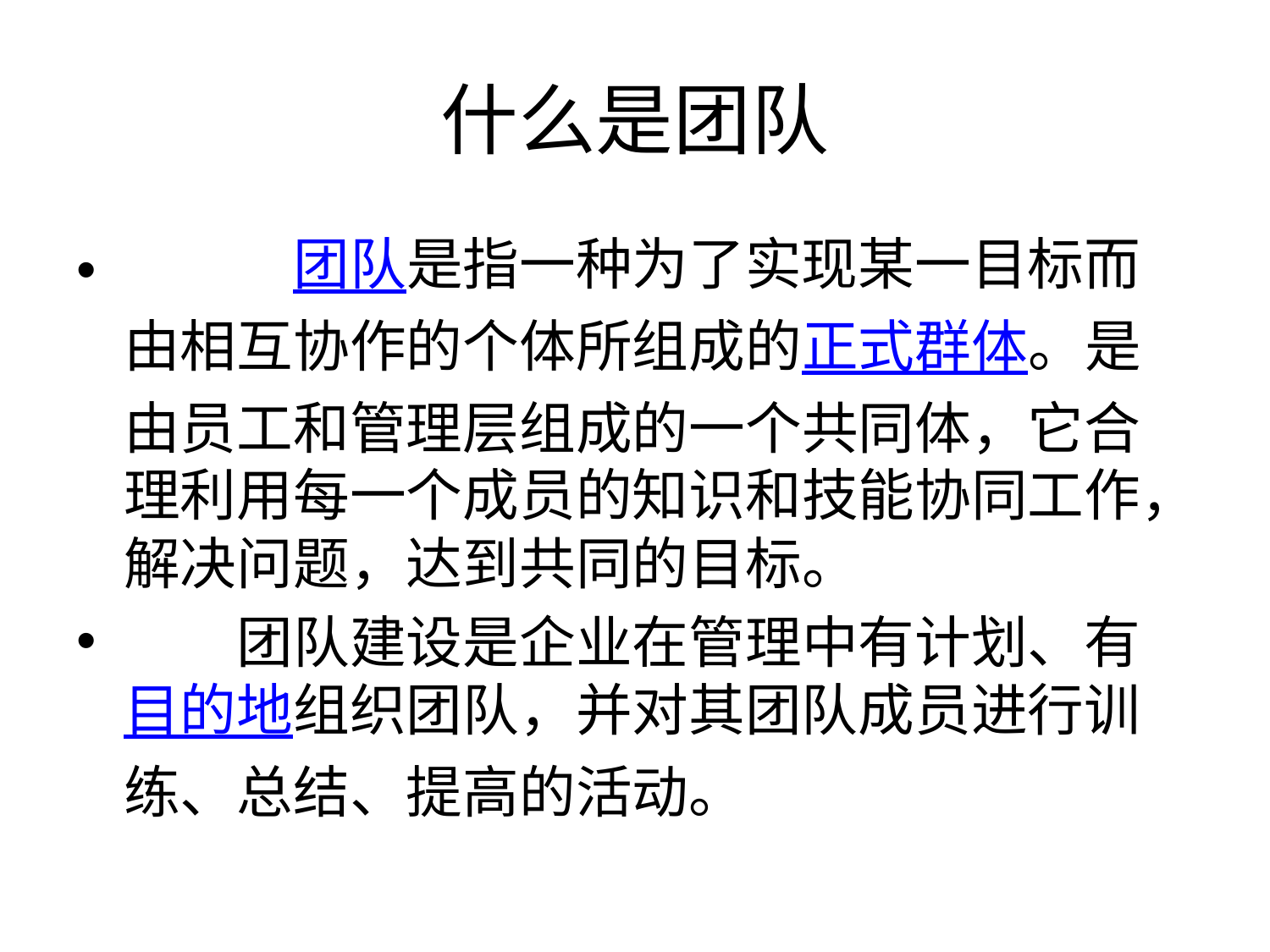

# 什么是团队
　　　团队是指一种为了实现某一目标而由相互协作的个体所组成的正式群体。是由员工和管理层组成的一个共同体，它合理利用每一个成员的知识和技能协同工作，解决问题，达到共同的目标。
　　团队建设是企业在管理中有计划、有目的地组织团队，并对其团队成员进行训练、总结、提高的活动。